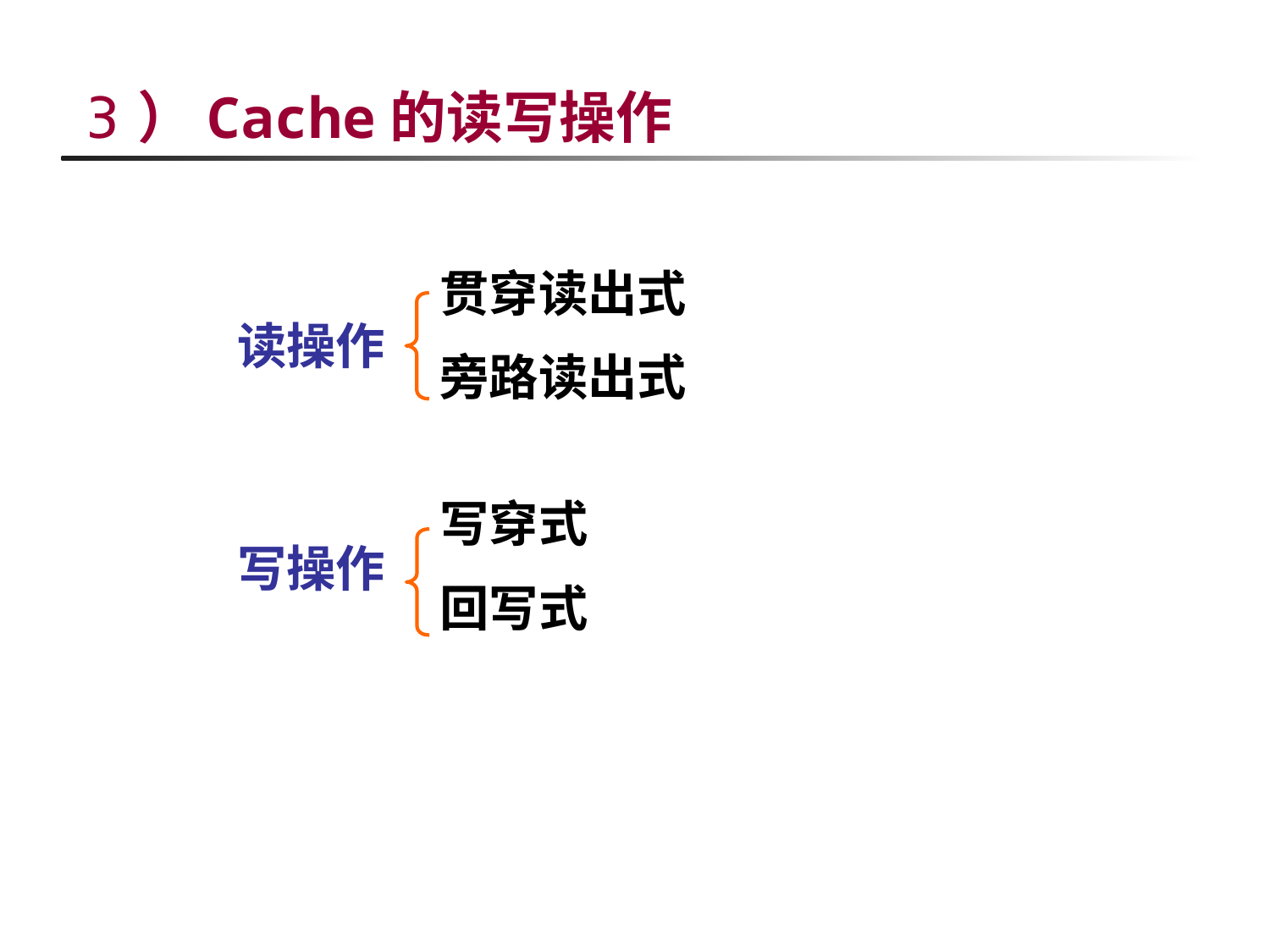

# 3）Cache的读写操作
贯穿读出式
旁路读出式

读操作

写操作
写穿式
回写式